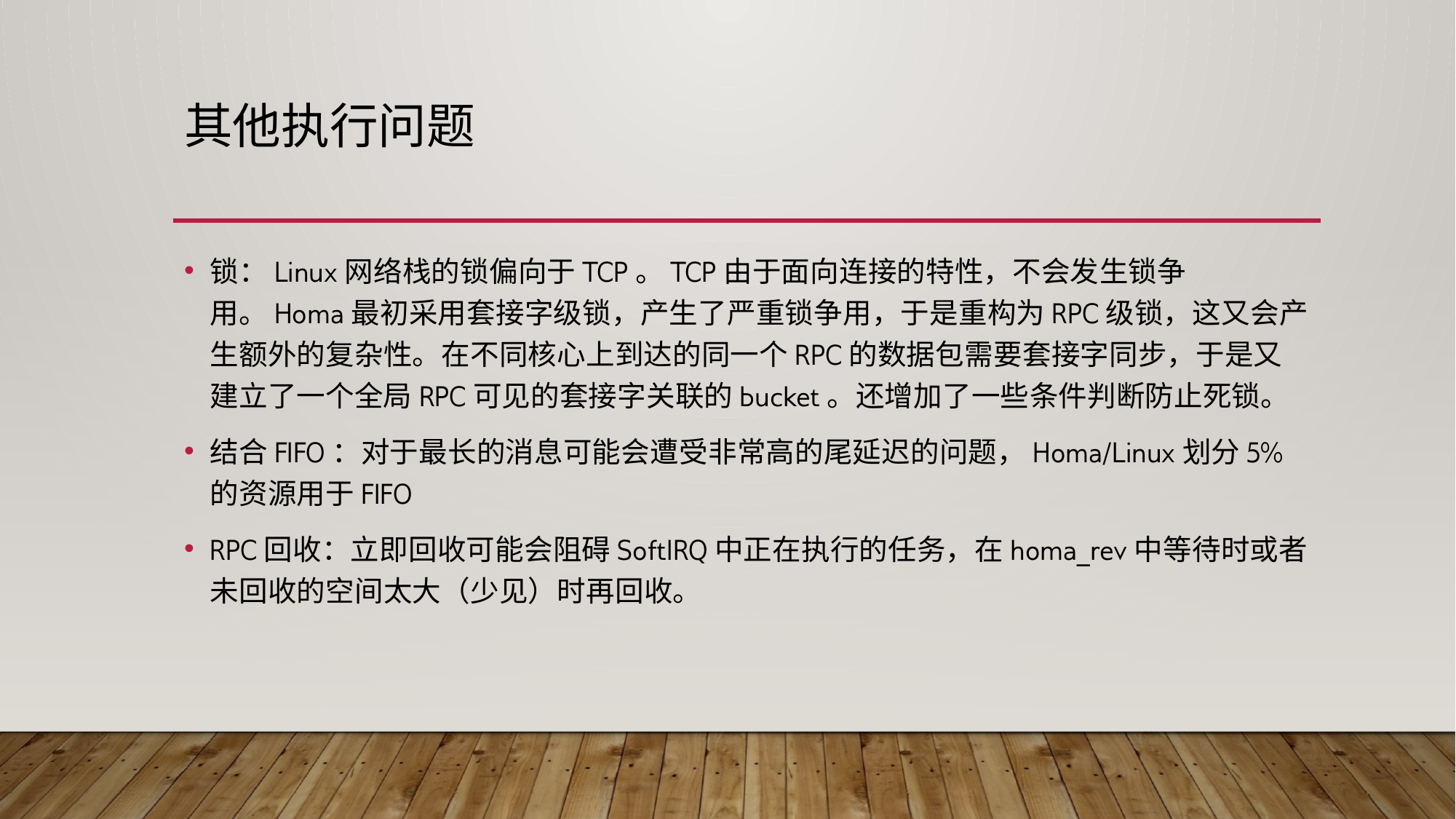

# 其他执行问题
锁：Linux网络栈的锁偏向于TCP。TCP由于面向连接的特性，不会发生锁争用。Homa最初采用套接字级锁，产生了严重锁争用，于是重构为RPC级锁，这又会产生额外的复杂性。在不同核心上到达的同一个RPC的数据包需要套接字同步，于是又建立了一个全局RPC可见的套接字关联的bucket。还增加了一些条件判断防止死锁。
结合FIFO：对于最长的消息可能会遭受非常高的尾延迟的问题，Homa/Linux划分5%的资源用于FIFO
RPC回收：立即回收可能会阻碍SoftIRQ中正在执行的任务，在homa_rev中等待时或者未回收的空间太大（少见）时再回收。